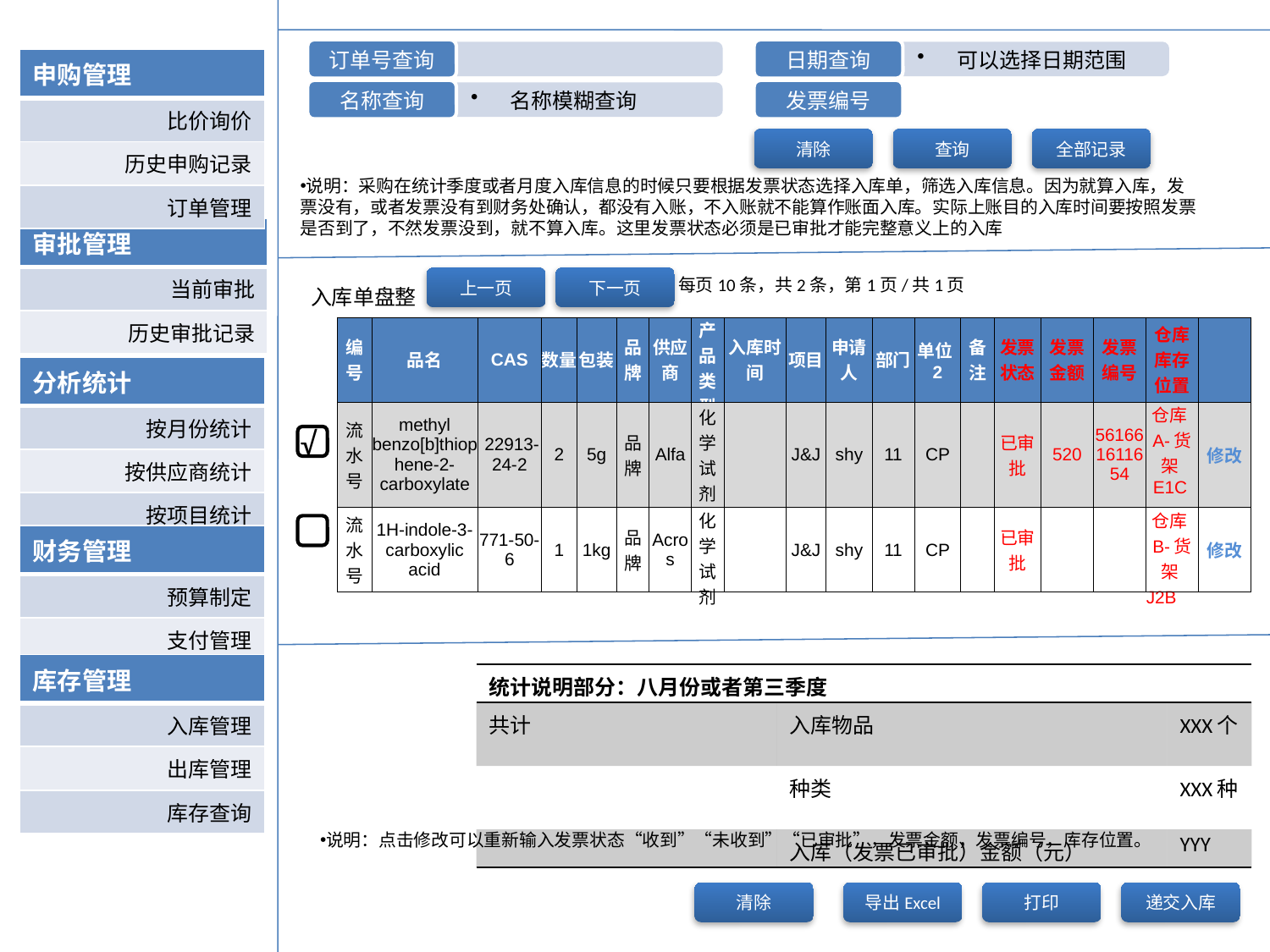

订单号查询
名称查询
名称模糊查询
日期查询
可以选择日期范围
发票编号
| 申购管理 |
| --- |
| 比价询价 |
| 历史申购记录 |
| 订单管理 |
清除
查询
全部记录
说明：采购在统计季度或者月度入库信息的时候只要根据发票状态选择入库单，筛选入库信息。因为就算入库，发票没有，或者发票没有到财务处确认，都没有入账，不入账就不能算作账面入库。实际上账目的入库时间要按照发票是否到了，不然发票没到，就不算入库。这里发票状态必须是已审批才能完整意义上的入库
| 审批管理 |
| --- |
| 当前审批 |
| 历史审批记录 |
上一页
下一页
每页10条，共2条，第1页/共1页
入库单盘整
| 编号 | 品名 | CAS | 数量 | 包装 | 品牌 | 供应商 | 产品类型 | 入库时间 | 项目 | 申请人 | 部门 | 单位2 | 备注 | 发票状态 | 发票金额 | 发票编号 | 仓库库存位置 |  |
| --- | --- | --- | --- | --- | --- | --- | --- | --- | --- | --- | --- | --- | --- | --- | --- | --- | --- | --- |
| 流水号 | methyl benzo[b]thiophene-2-carboxylate | 22913-24-2 | 2 | 5g | 品牌 | Alfa | 化学试剂 |  | J&J | shy | 11 | CP |  | 已审批 | 520 | 561661611654 | 仓库A-货架E1C | 修改 |
| 流水号 | 1H-indole-3-carboxylic acid | 771-50-6 | 1 | 1kg | 品牌 | Acros | 化学试剂 |  | J&J | shy | 11 | CP |  | 已审批 |  |  | 仓库B-货架J2B | 修改 |
| 分析统计 |
| --- |
| 按月份统计 |
| 按供应商统计 |
| 按项目统计 |
√

| 财务管理 |
| --- |
| 预算制定 |
| 支付管理 |
| 库存管理 |
| --- |
| 入库管理 |
| 出库管理 |
| 库存查询 |
| 统计说明部分：八月份或者第三季度 |  |  |
| --- | --- | --- |
| 共计 | 入库物品 | XXX个 |
|  | 种类 | XXX种 |
|  | 入库（发票已审批）金额（元） | YYY |
说明：点击修改可以重新输入发票状态“收到”“未收到”“已审批”，发票金额，发票编号，库存位置。
清除
导出Excel
打印
递交入库